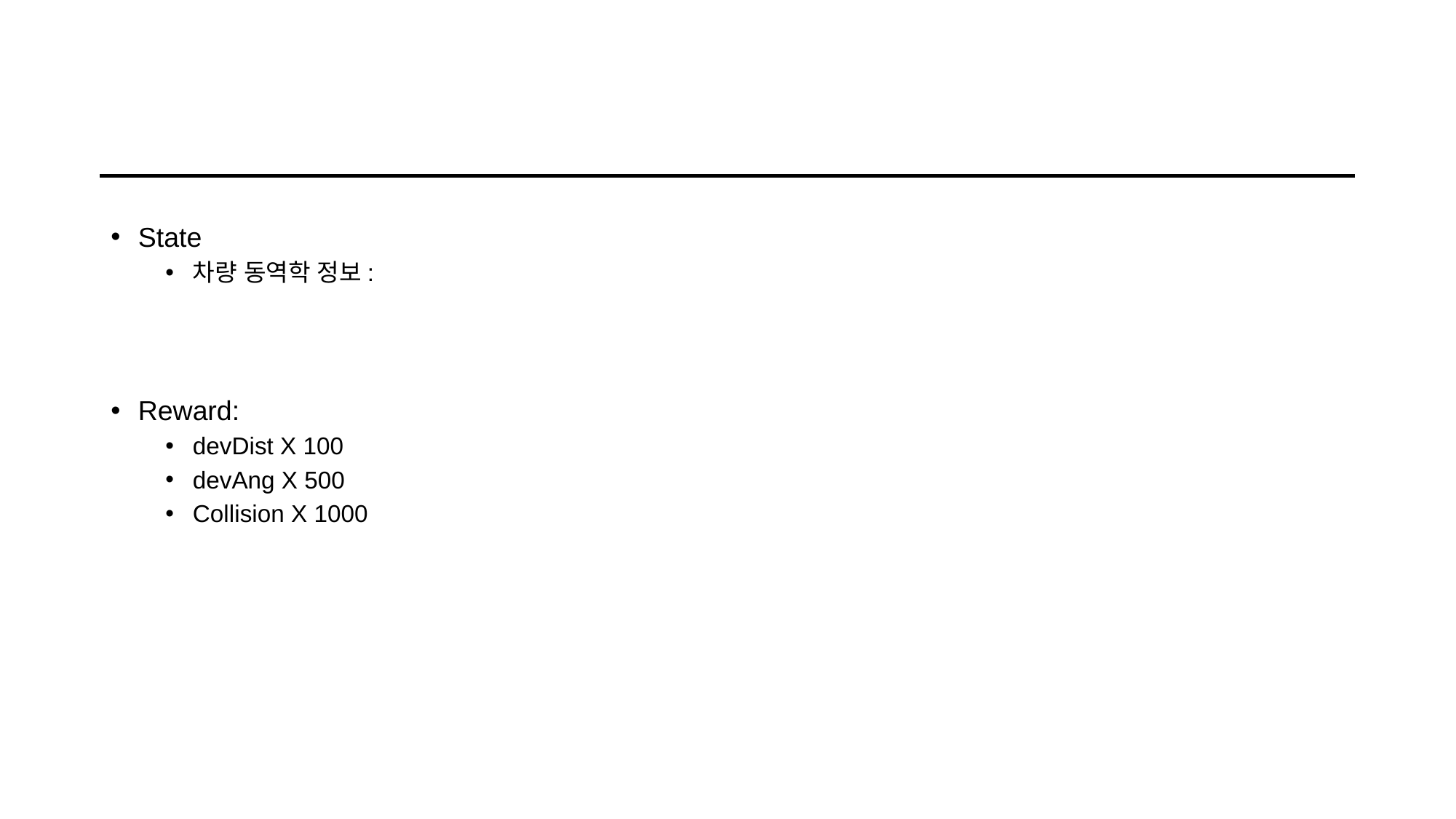

#
State
차량 동역학 정보:

Reward:
devDist X 100
devAng X 500
Collision X 1000